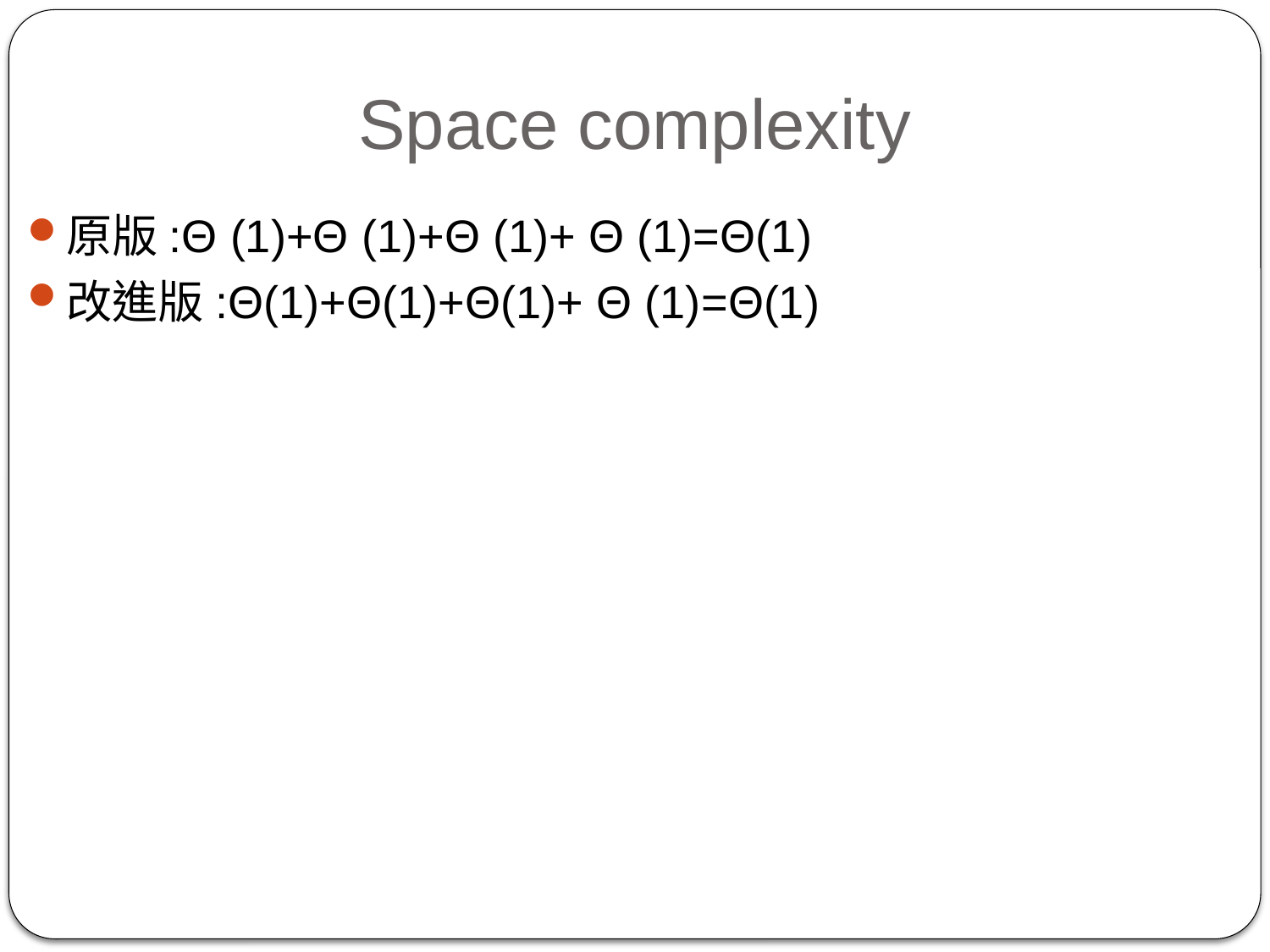

# Space complexity
原版:Θ (1)+Θ (1)+Θ (1)+ Θ (1)=Θ(1)
改進版:Θ(1)+Θ(1)+Θ(1)+ Θ (1)=Θ(1)